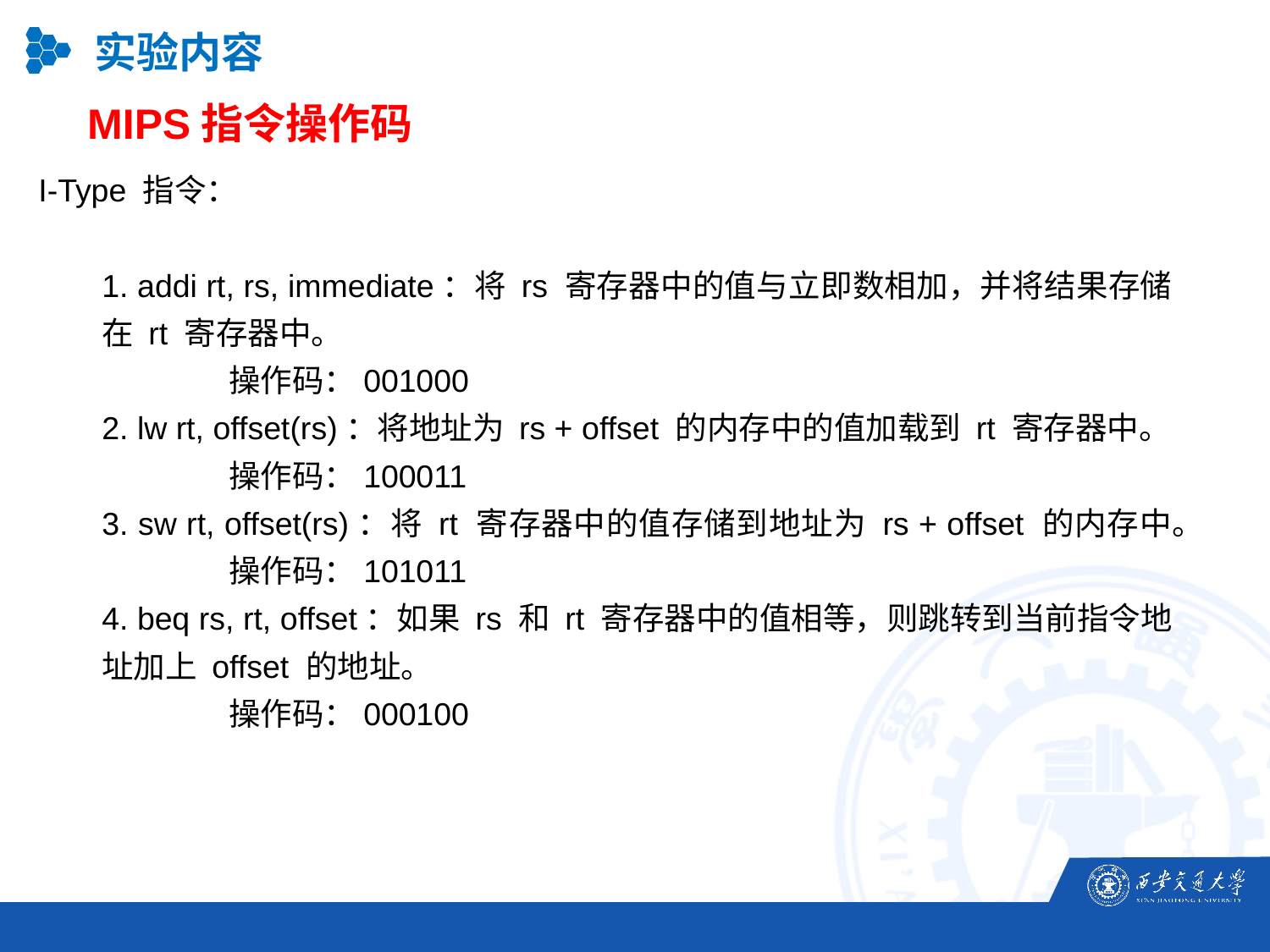

实验内容
MIPS指令操作码
I-Type 指令：

1. addi rt, rs, immediate：将 rs 寄存器中的值与立即数相加，并将结果存储在 rt 寄存器中。
	操作码：001000
2. lw rt, offset(rs)：将地址为 rs + offset 的内存中的值加载到 rt 寄存器中。
	操作码：100011
3. sw rt, offset(rs)：将 rt 寄存器中的值存储到地址为 rs + offset 的内存中。
	操作码：101011
4. beq rs, rt, offset：如果 rs 和 rt 寄存器中的值相等，则跳转到当前指令地址加上 offset 的地址。
	操作码：000100